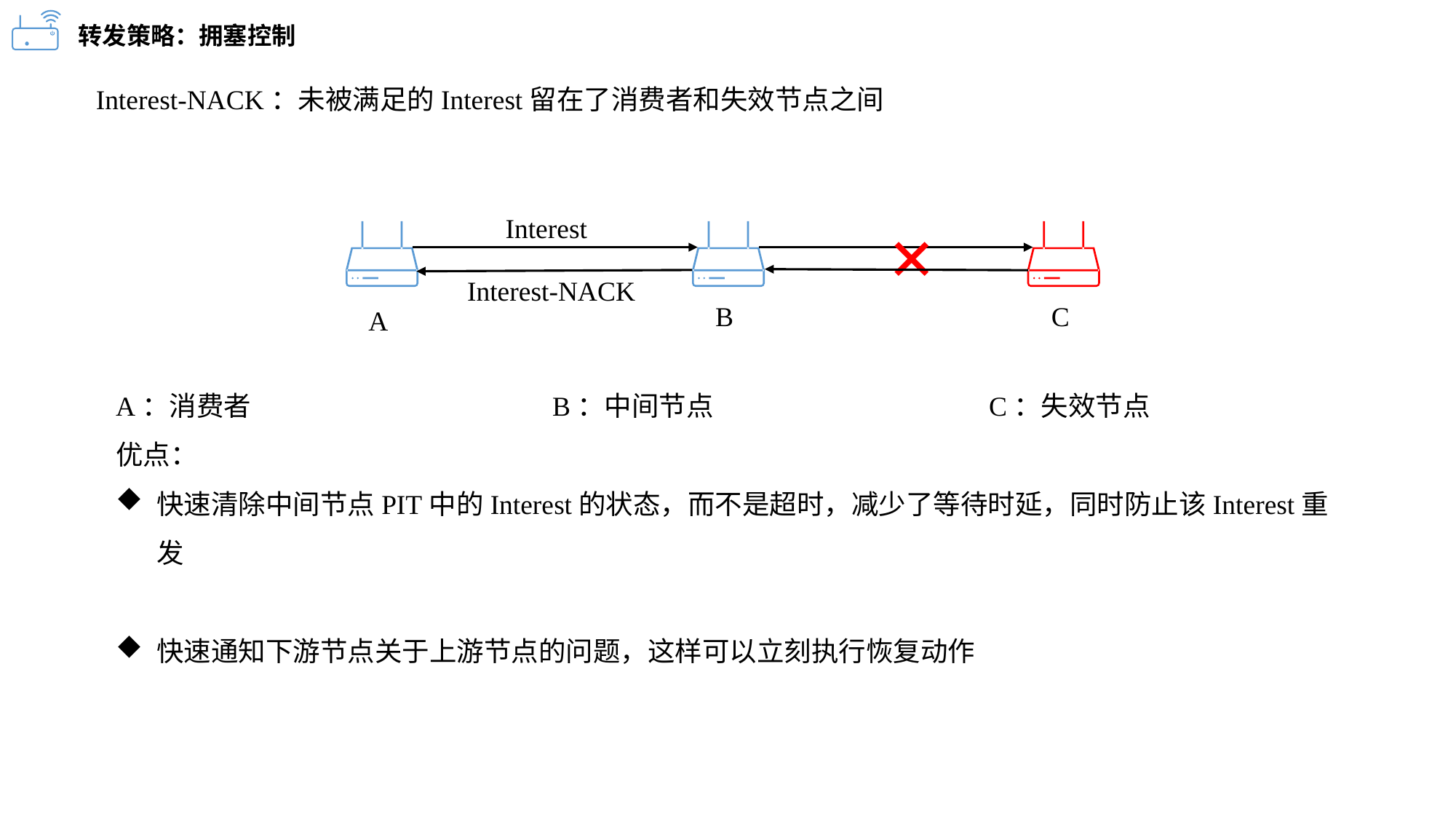

转发策略：拥塞控制
Interest-NACK：未被满足的Interest留在了消费者和失效节点之间
×
Interest

Interest-NACK
B
C
A
A：消费者			B：中间节点			C：失效节点
优点：
快速清除中间节点PIT中的Interest的状态，而不是超时，减少了等待时延，同时防止该Interest重发

快速通知下游节点关于上游节点的问题，这样可以立刻执行恢复动作